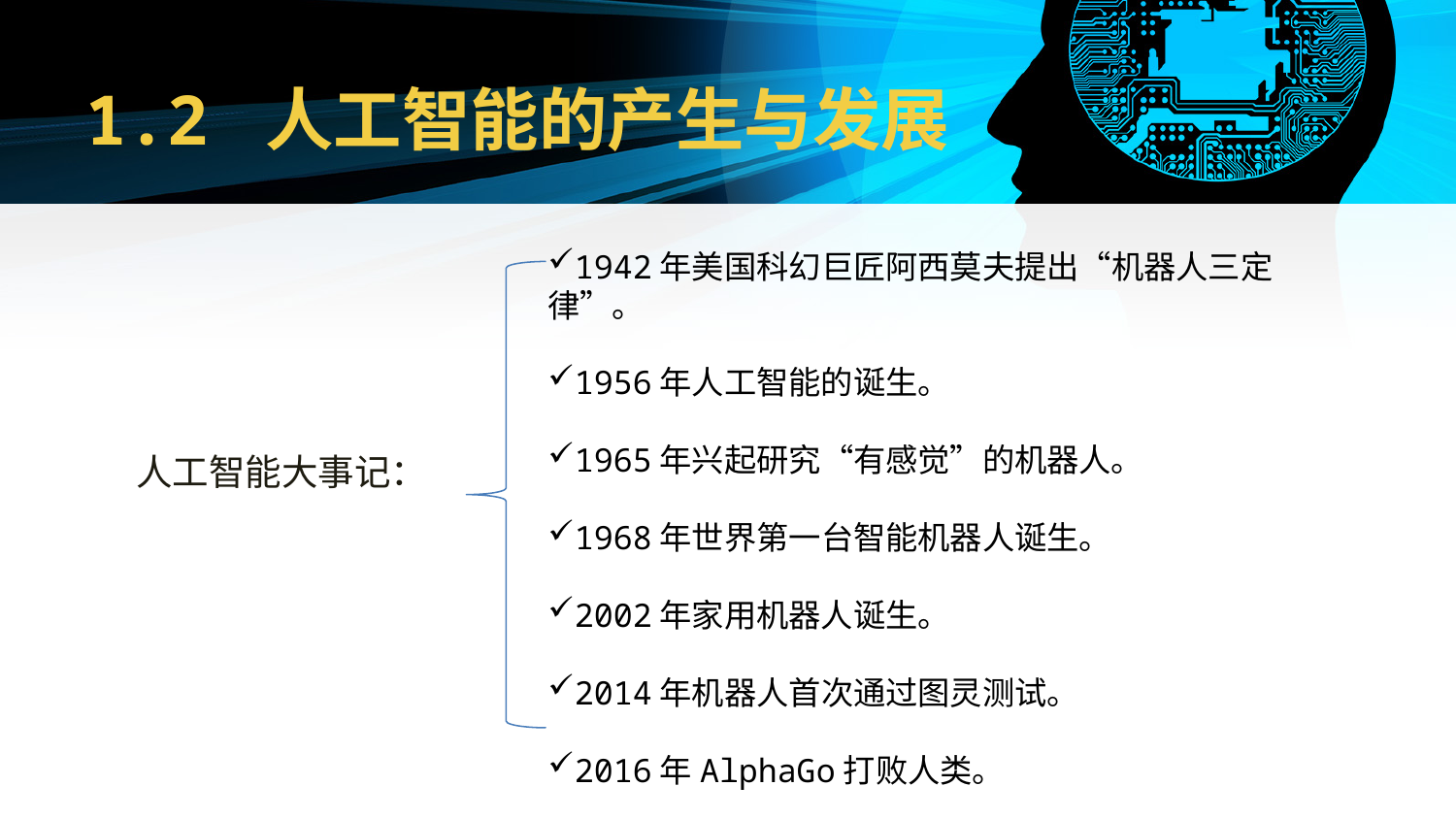

# 1.2 人工智能的产生与发展

     人工智能大事记：

1942年美国科幻巨匠阿西莫夫提出“机器人三定律”。

1956年人工智能的诞生。

1965年兴起研究“有感觉”的机器人。

1968年世界第一台智能机器人诞生。

2002年家用机器人诞生。

2014年机器人首次通过图灵测试。

2016年AlphaGo打败人类。